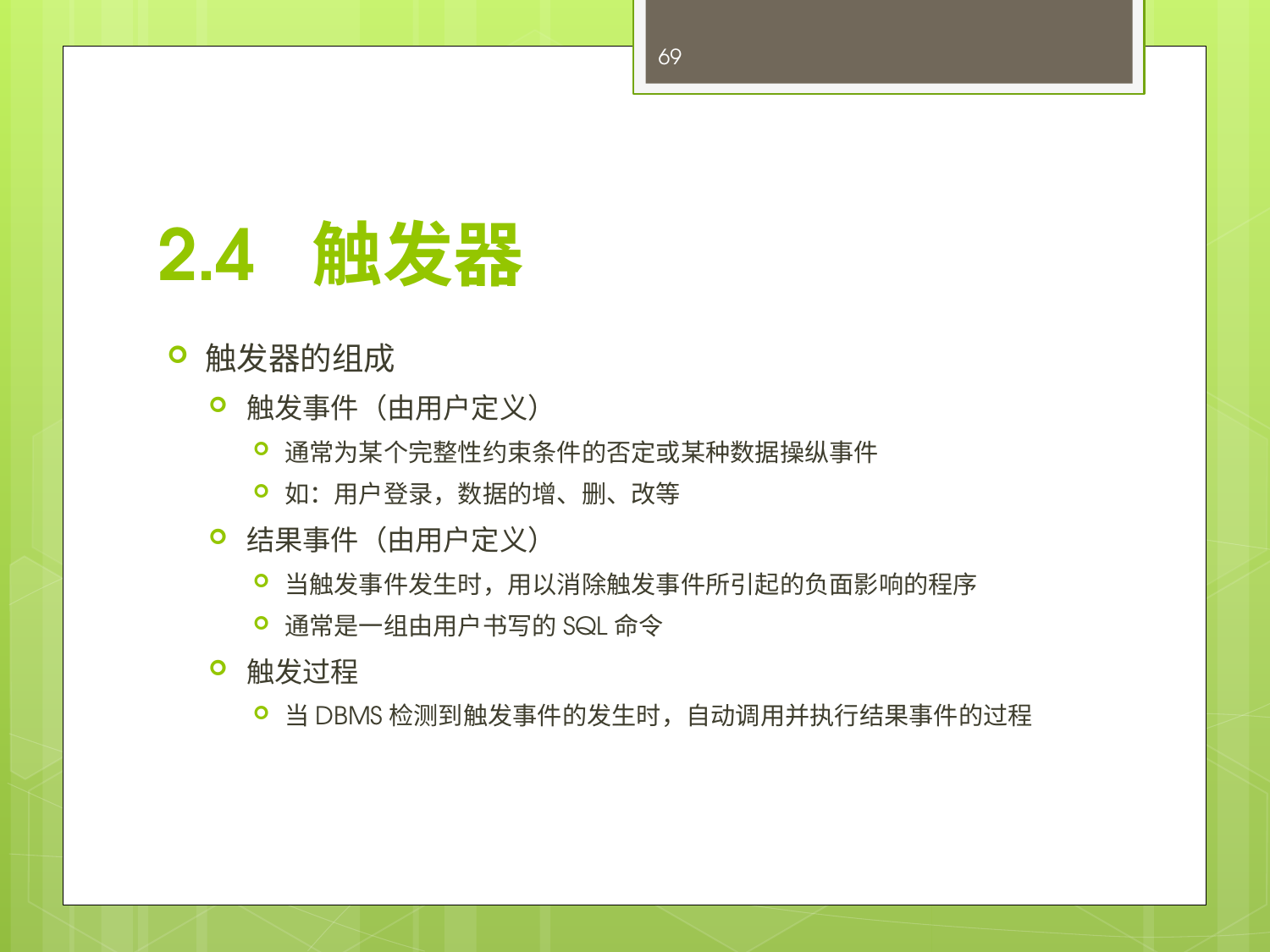

69
# 2.4  触发器
触发器的组成
触发事件（由用户定义）
通常为某个完整性约束条件的否定或某种数据操纵事件
如：用户登录，数据的增、删、改等
结果事件（由用户定义）
当触发事件发生时，用以消除触发事件所引起的负面影响的程序
通常是一组由用户书写的SQL命令
触发过程
当DBMS检测到触发事件的发生时，自动调用并执行结果事件的过程